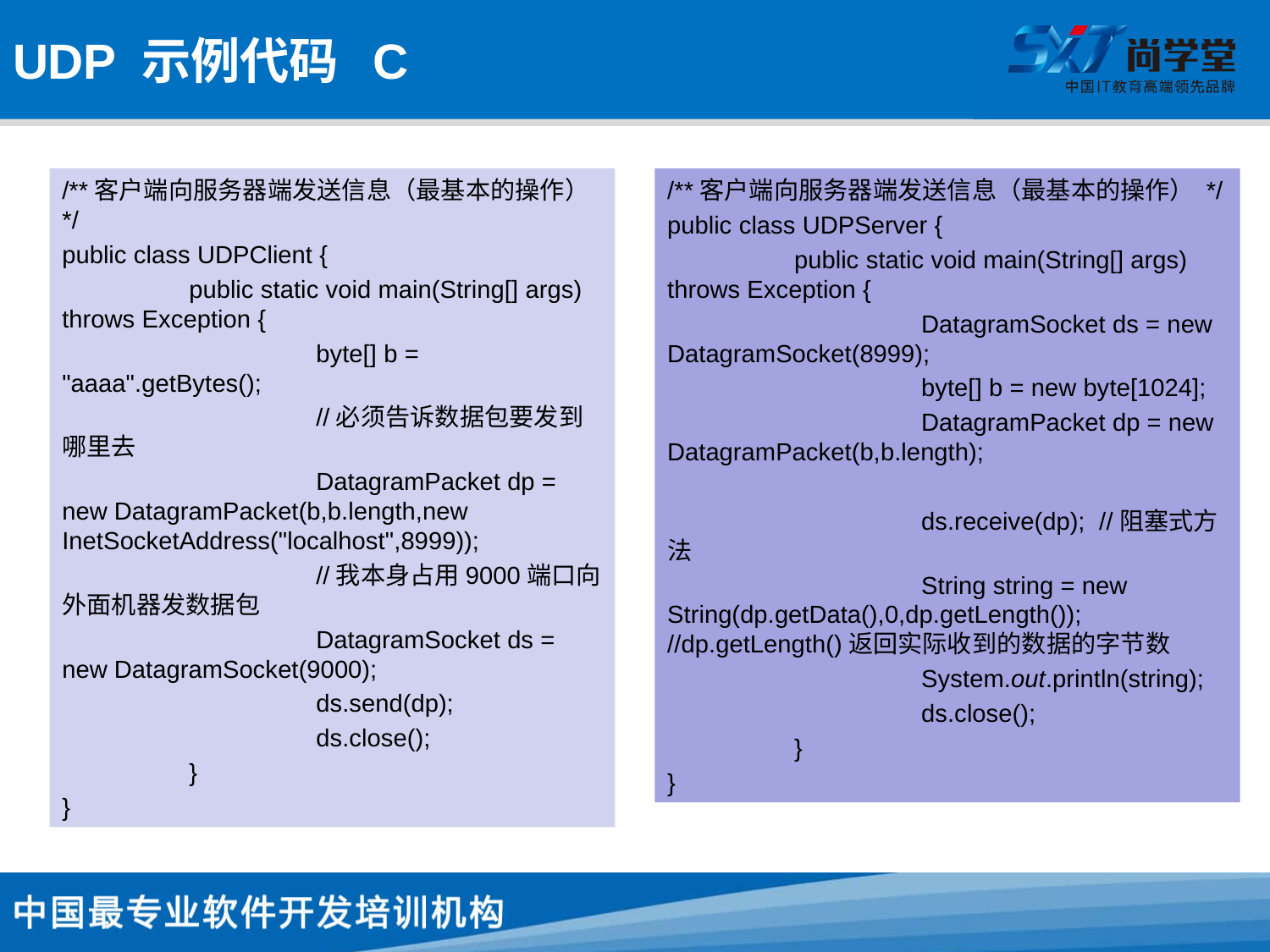

# UDP 示例代码  C
/**客户端向服务器端发送信息（最基本的操作） */
public class UDPClient {
	public static void main(String[] args) throws Exception {
		byte[] b = "aaaa".getBytes();
		//必须告诉数据包要发到哪里去
		DatagramPacket dp = new DatagramPacket(b,b.length,new InetSocketAddress("localhost",8999));
		//我本身占用9000端口向外面机器发数据包
		DatagramSocket ds = new DatagramSocket(9000);
		ds.send(dp);
		ds.close();
	}
}
/**客户端向服务器端发送信息（最基本的操作） */
public class UDPServer {
	public static void main(String[] args) throws Exception {
		DatagramSocket ds = new DatagramSocket(8999);
		byte[] b = new byte[1024];
		DatagramPacket dp = new DatagramPacket(b,b.length);

		ds.receive(dp);  //阻塞式方法
		String string = new String(dp.getData(),0,dp.getLength());  //dp.getLength()返回实际收到的数据的字节数
		System.out.println(string);
		ds.close();
	}
}